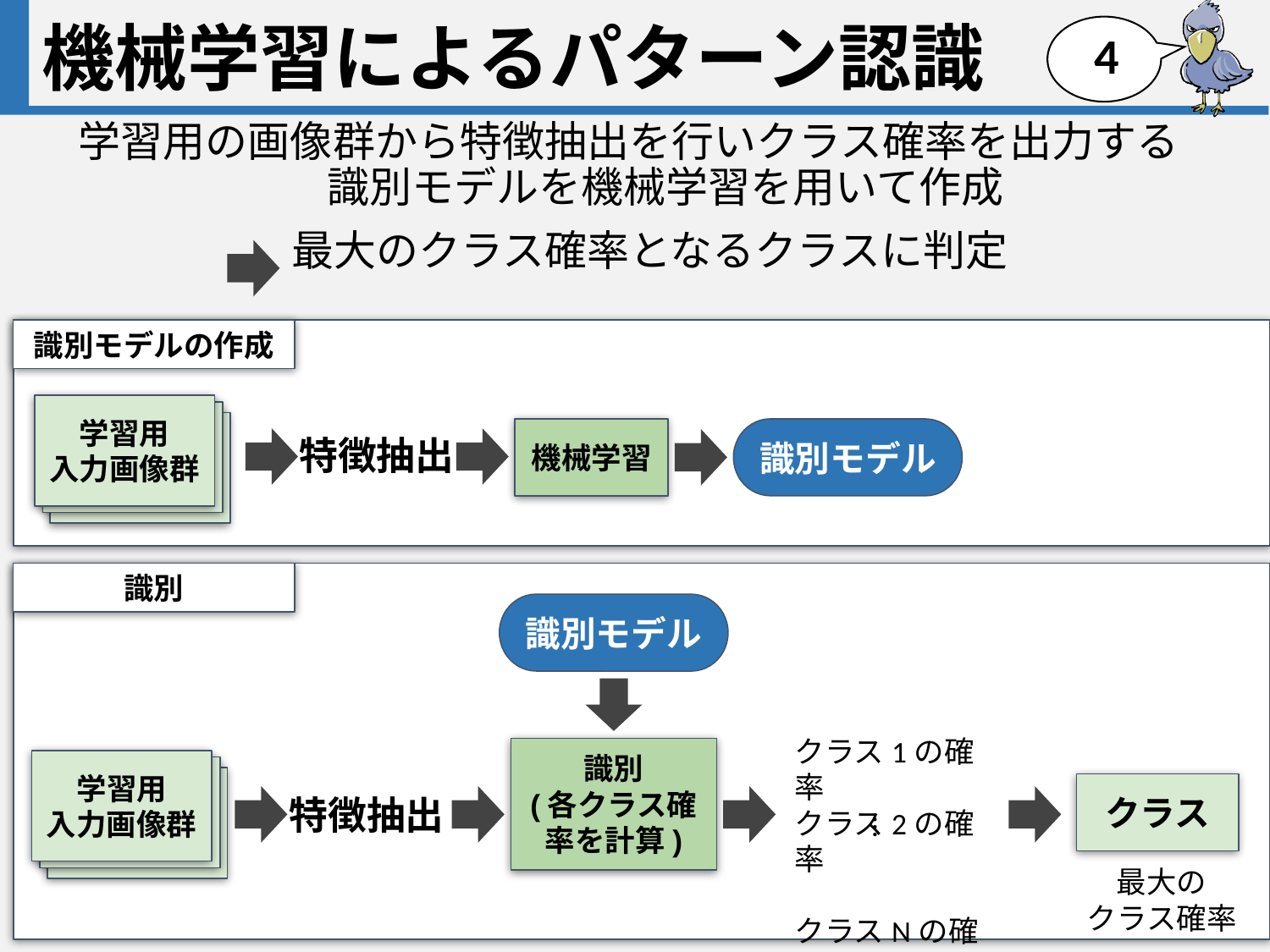

# 機械学習によるパターン認識
4
学習用の画像群から特徴抽出を行いクラス確率を出力する　識別モデルを機械学習を用いて作成
最大のクラス確率となるクラスに判定

識別モデルの作成
学習用
入力画像群
学習用
入力画像群
学習用
入力画像群
特徴抽出
機械学習
識別モデル

識別
識別モデル

クラス1の確率
クラス2の確率

クラスNの確率
識別
(各クラス確率を計算)
学習用
入力画像群
学習用
入力画像群
学習用
入力画像群
クラス
特徴抽出

…
最大の
クラス確率